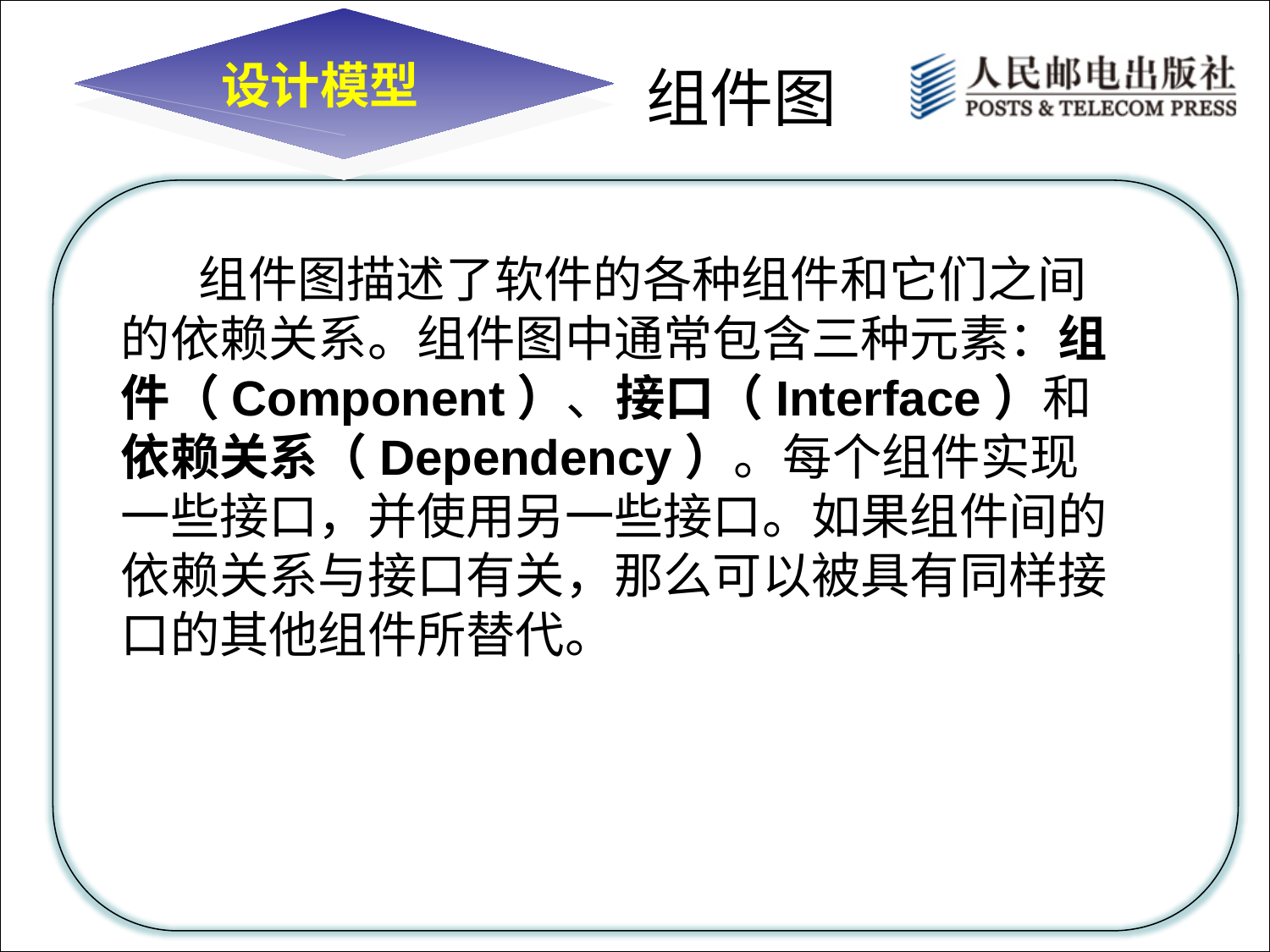

设计模型

组件图

      组件图描述了软件的各种组件和它们之间的依赖关系。组件图中通常包含三种元素：组件（Component）、接口（Interface）和依赖关系（Dependency）。每个组件实现一些接口，并使用另一些接口。如果组件间的依赖关系与接口有关，那么可以被具有同样接口的其他组件所替代。